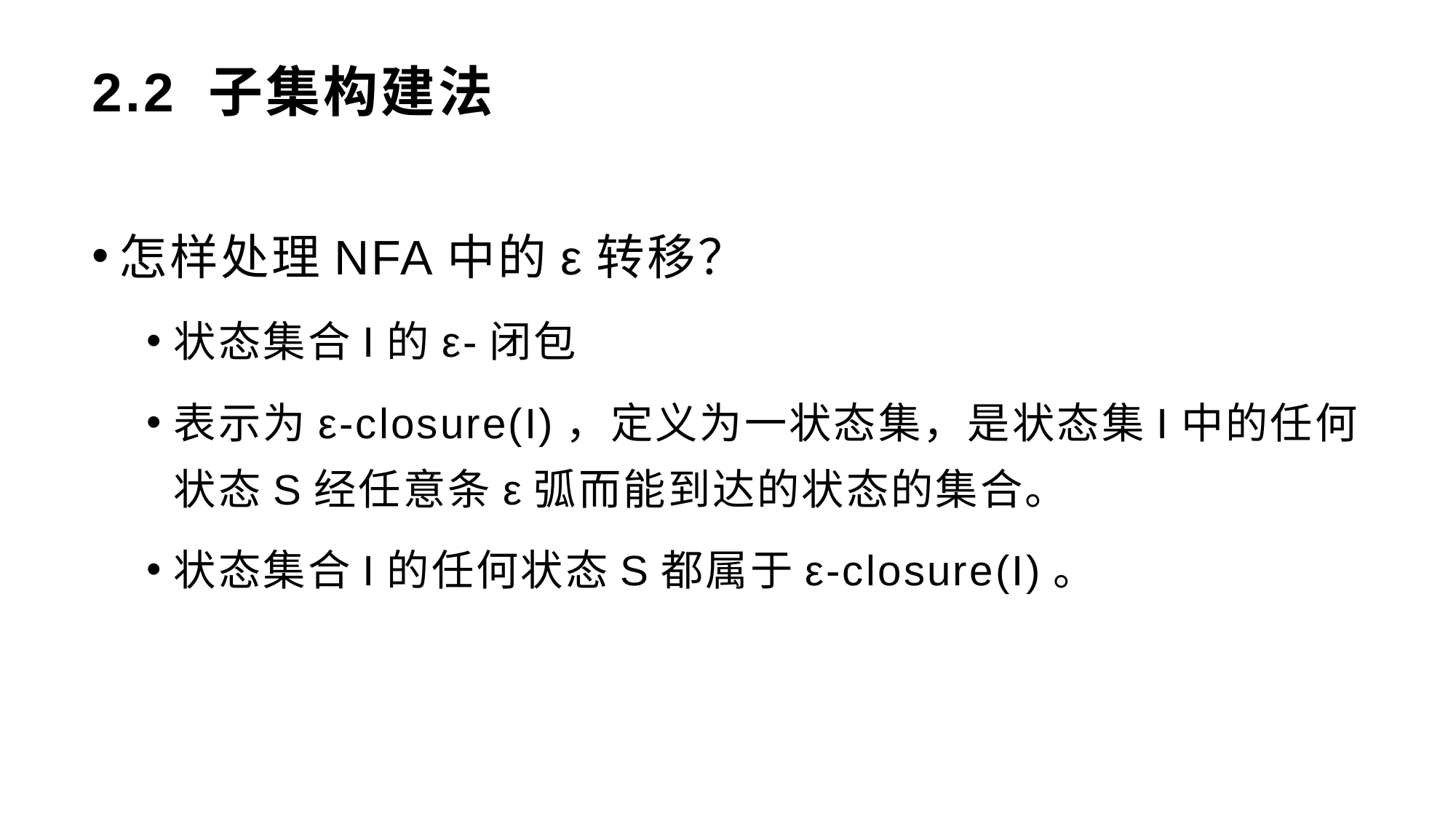

# 2.2 子集构建法
怎样处理NFA中的ε转移？
状态集合I的ε-闭包
表示为ε-closure(I)，定义为一状态集，是状态集I中的任何状态S经任意条ε弧而能到达的状态的集合。
状态集合I的任何状态S都属于ε-closure(I)。